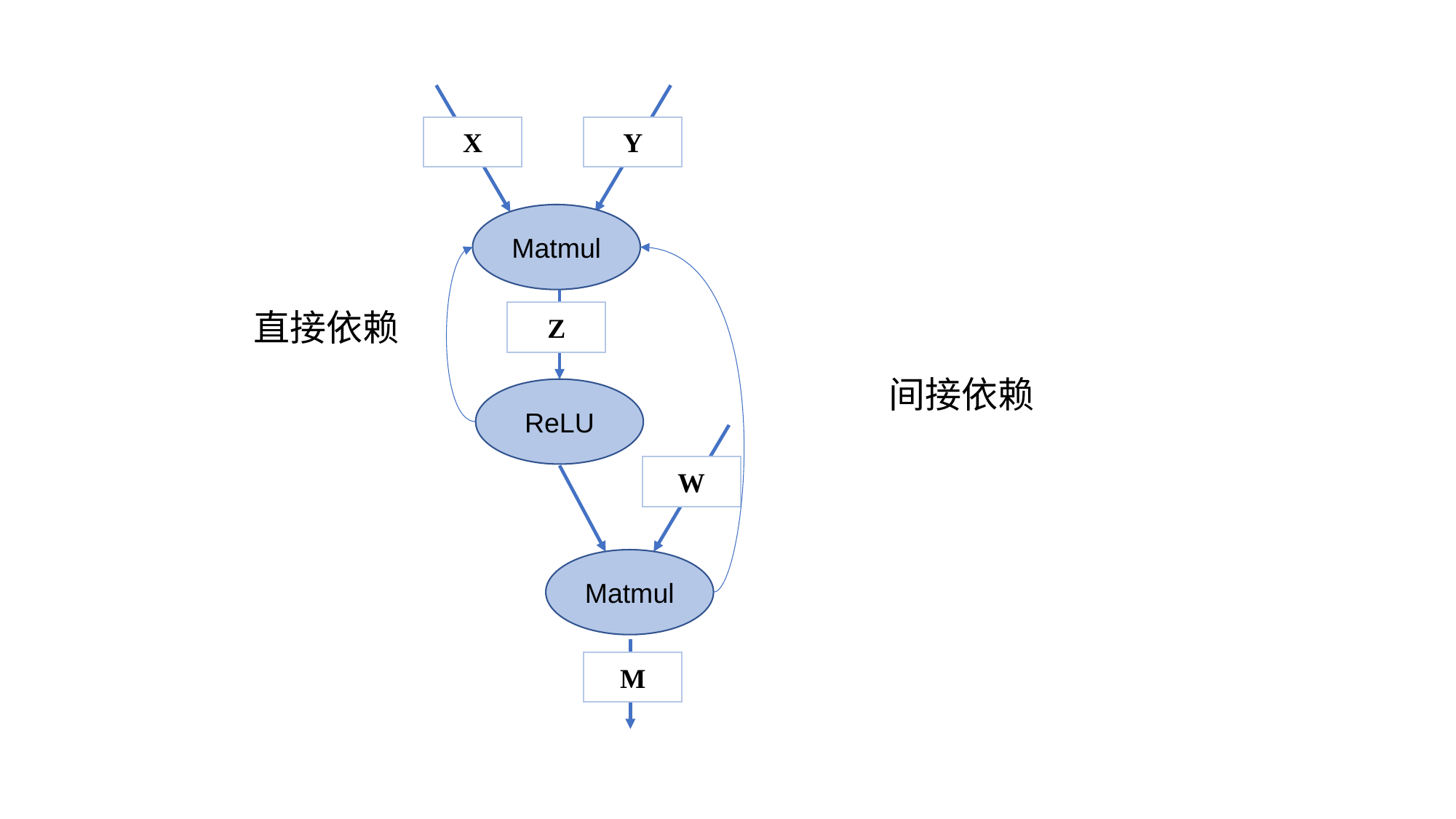

X
Y
Matmul
直接依赖
Z
间接依赖
ReLU
W
Matmul
M